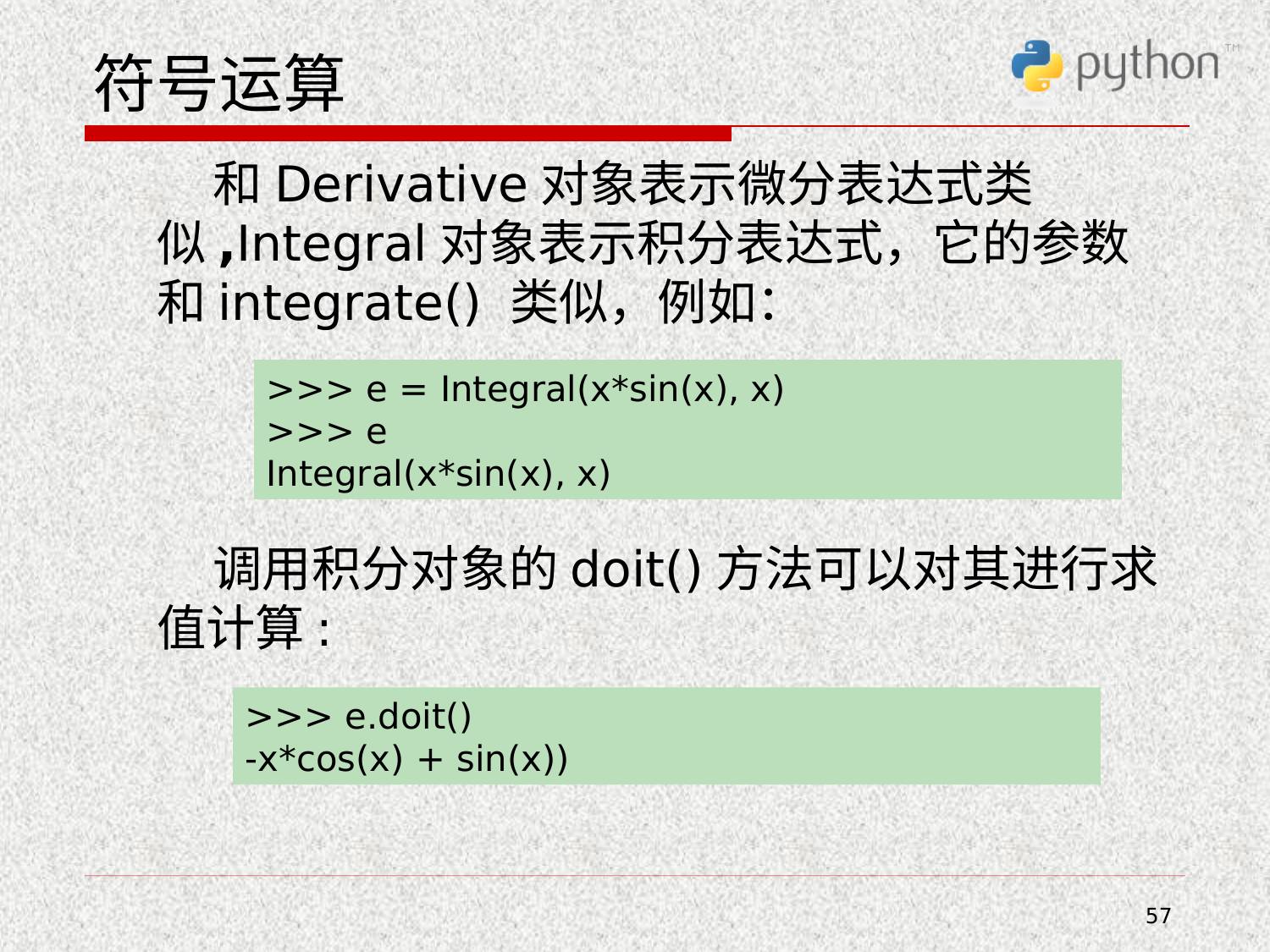

# 符号运算
          和Derivative对象表示微分表达式类似,Integral对象表示积分表达式，它的参数和integrate() 类似，例如：

          调用积分对象的doit()方法可以对其进行求值计算:

>>> e = Integral(x*sin(x), x)
>>> e
Integral(x*sin(x), x)
>>> e.doit()
-x*cos(x) + sin(x))
57